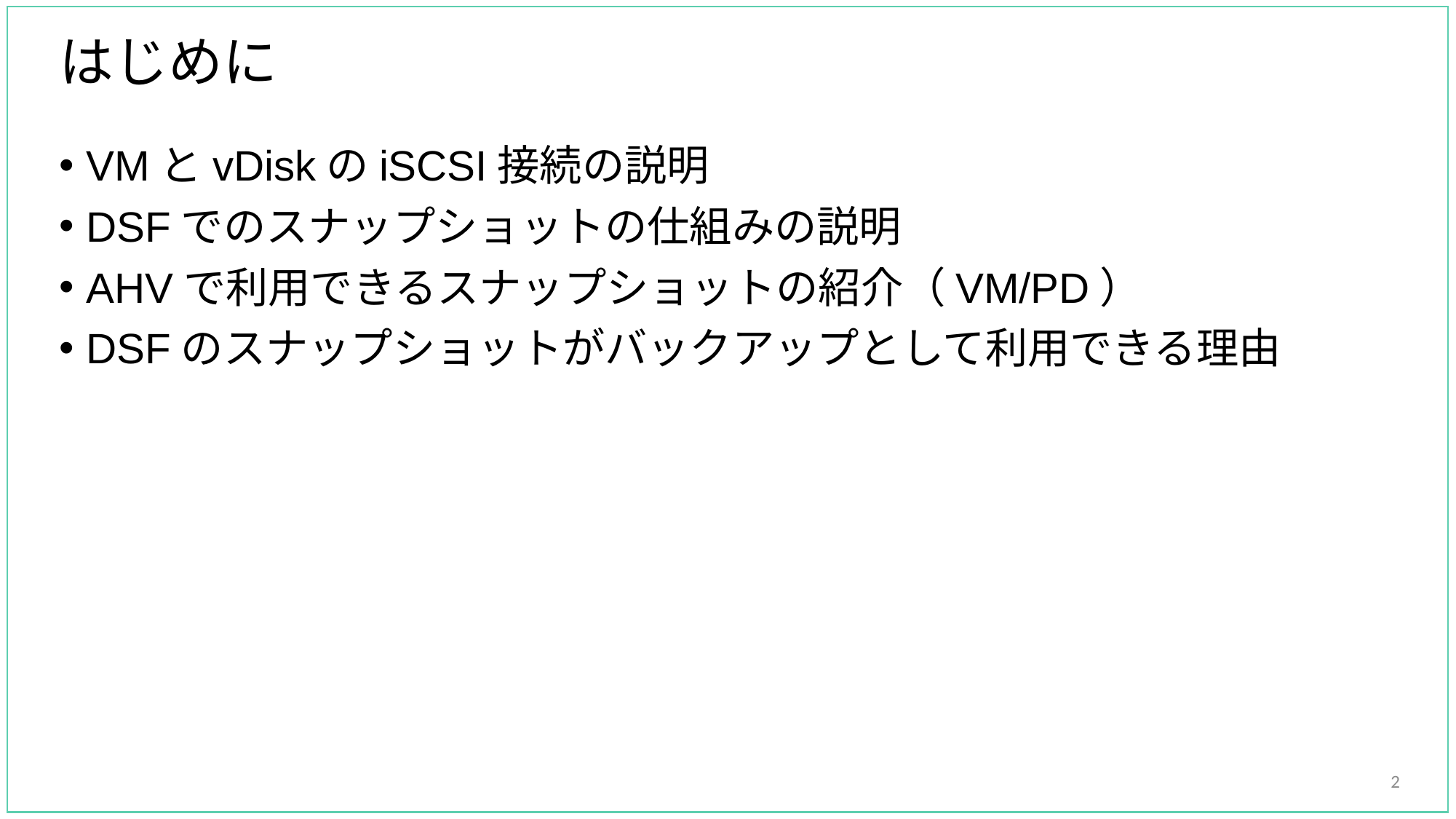

# はじめに
VMとvDiskのiSCSI接続の説明
DSFでのスナップショットの仕組みの説明
AHVで利用できるスナップショットの紹介（VM/PD）
DSFのスナップショットがバックアップとして利用できる理由

2